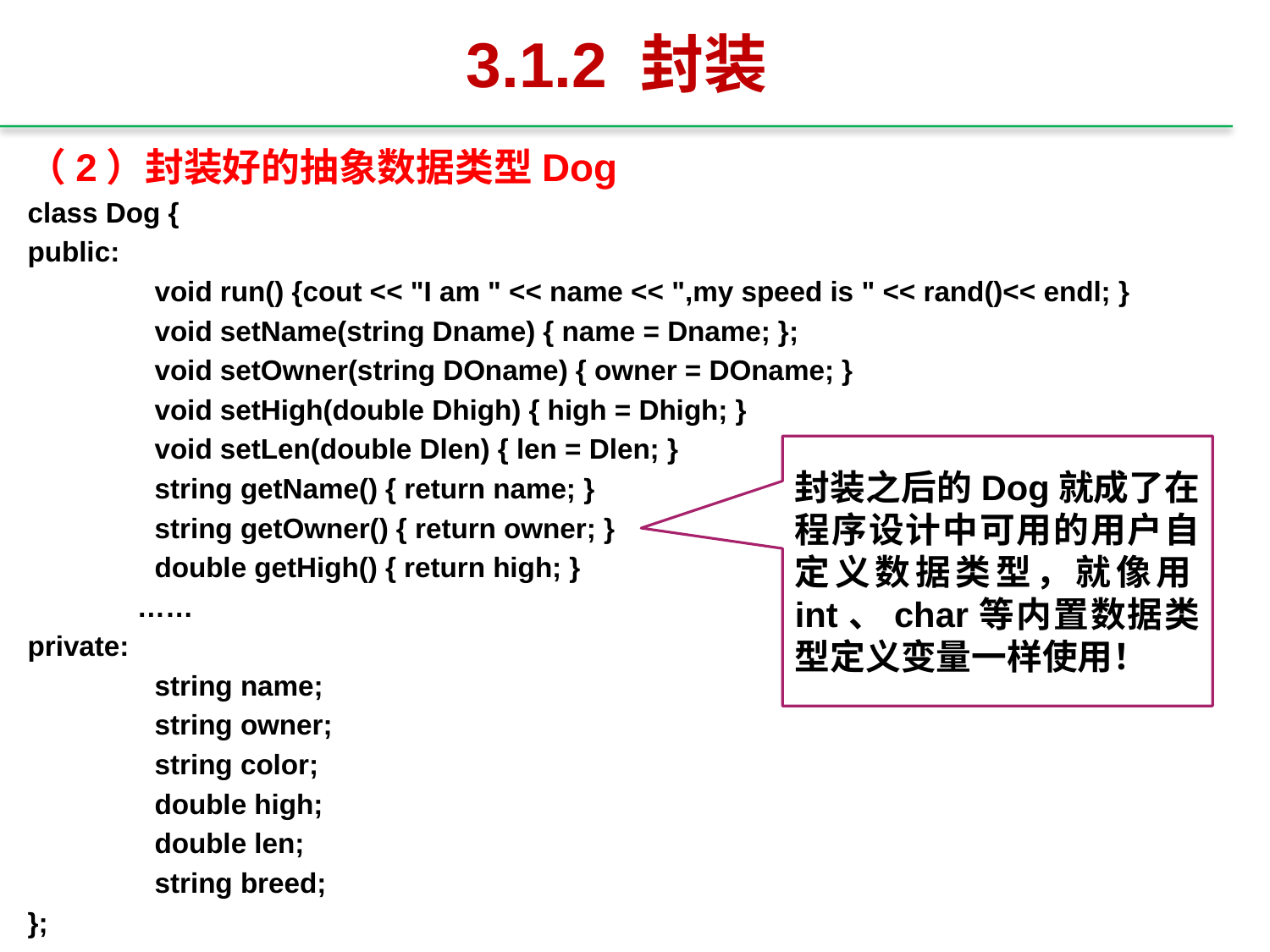

# 3.1.2 封装
（2）封装好的抽象数据类型Dog
class Dog {
public:
	void run() {cout << "I am " << name << ",my speed is " << rand()<< endl; }
	void setName(string Dname) { name = Dname; };
	void setOwner(string DOname) { owner = DOname; }
	void setHigh(double Dhigh) { high = Dhigh; }
	void setLen(double Dlen) { len = Dlen; }
	string getName() { return name; }
	string getOwner() { return owner; }
	double getHigh() { return high; }
              ……
private:
	string name;
	string owner;
	string color;
	double high;
	double len;
	string breed;
};

封装之后的Dog就成了在程序设计中可用的用户自定义数据类型，就像用int、char等内置数据类型定义变量一样使用！